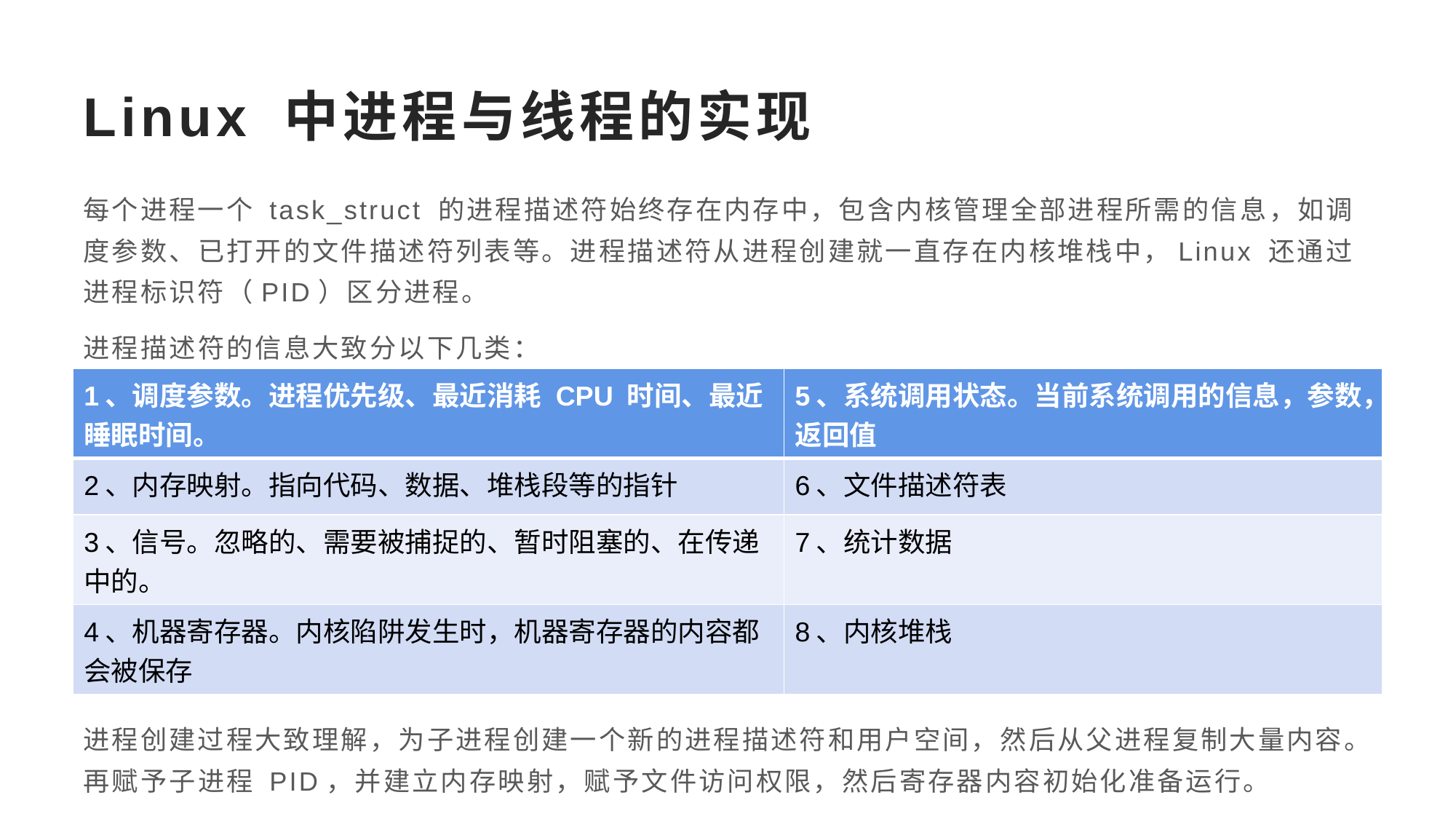

# Linux 中进程与线程的实现
每个进程一个 task_struct 的进程描述符始终存在内存中，包含内核管理全部进程所需的信息，如调度参数、已打开的文件描述符列表等。进程描述符从进程创建就一直存在内核堆栈中，Linux 还通过进程标识符（PID）区分进程。
进程描述符的信息大致分以下几类：

进程创建过程大致理解，为子进程创建一个新的进程描述符和用户空间，然后从父进程复制大量内容。再赋予子进程 PID，并建立内存映射，赋予文件访问权限，然后寄存器内容初始化准备运行。
| 1、调度参数。进程优先级、最近消耗 CPU 时间、最近睡眠时间。 | 5、系统调用状态。当前系统调用的信息，参数，返回值 |
| --- | --- |
| 2、内存映射。指向代码、数据、堆栈段等的指针 | 6、文件描述符表 |
| 3、信号。忽略的、需要被捕捉的、暂时阻塞的、在传递中的。 | 7、统计数据 |
| 4、机器寄存器。内核陷阱发生时，机器寄存器的内容都会被保存 | 8、内核堆栈 |